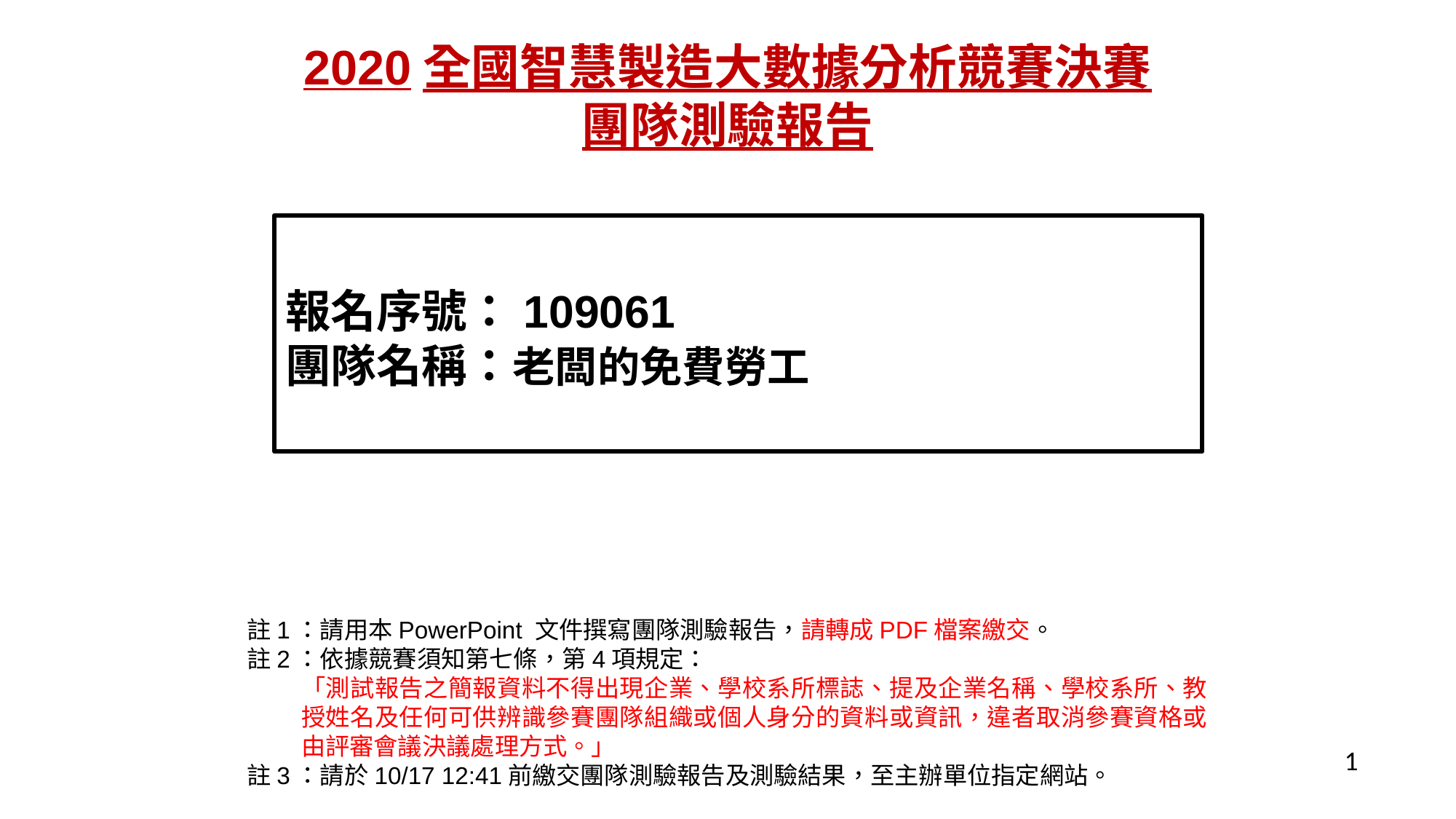

2020全國智慧製造大數據分析競賽決賽
團隊測驗報告
# 報名序號：109061 團隊名稱：老闆的免費勞工
註1：請用本PowerPoint 文件撰寫團隊測驗報告，請轉成PDF檔案繳交。
註2：依據競賽須知第七條，第4項規定：
「測試報告之簡報資料不得出現企業、學校系所標誌、提及企業名稱、學校系所、教授姓名及任何可供辨識參賽團隊組織或個人身分的資料或資訊，違者取消參賽資格或由評審會議決議處理方式。」
註3：請於10/17 12:41前繳交團隊測驗報告及測驗結果，至主辦單位指定網站。